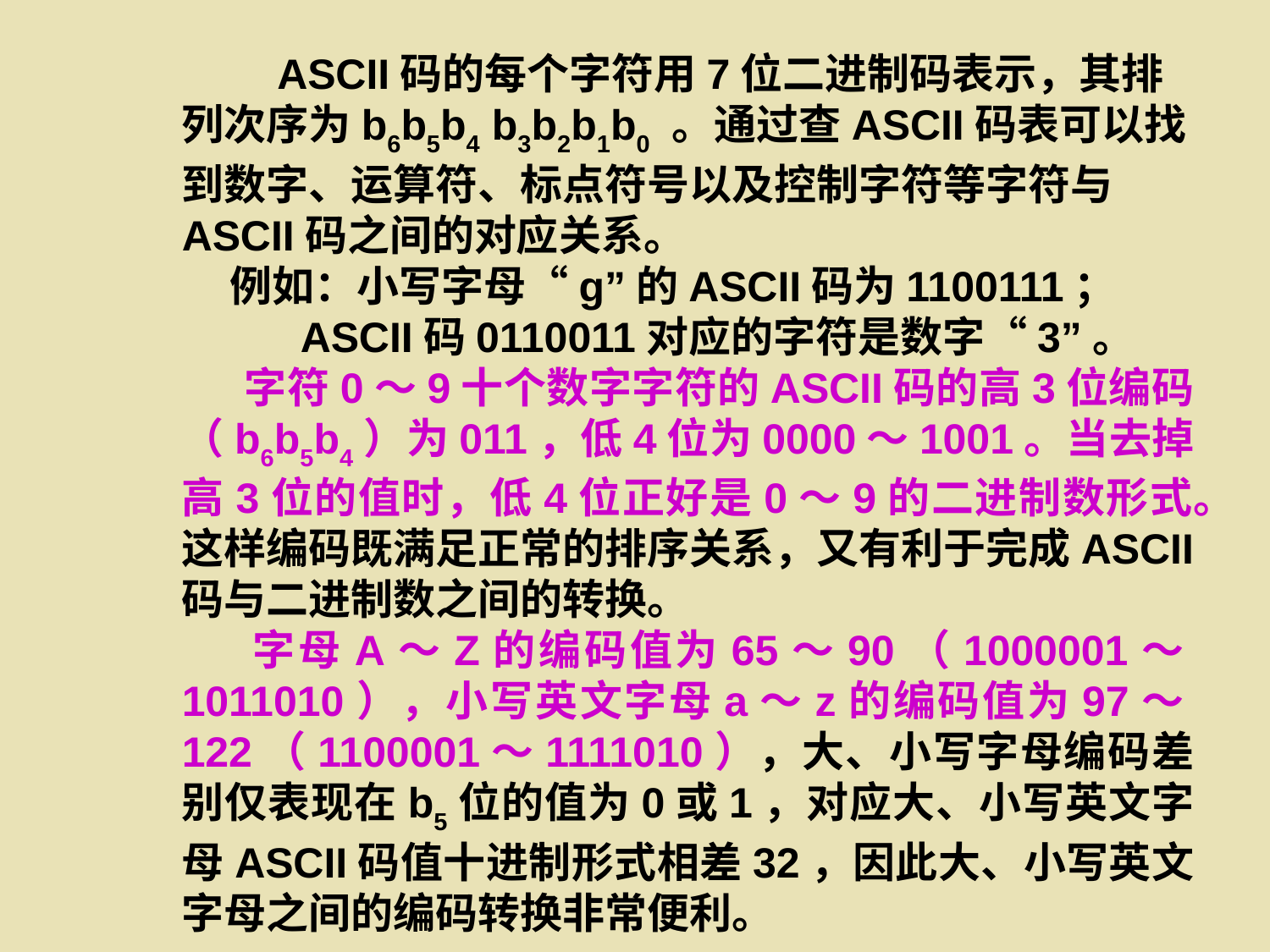

ASCII码的每个字符用7位二进制码表示，其排列次序为b6b5b4 b3b2b1b0 。通过查ASCII码表可以找到数字、运算符、标点符号以及控制字符等字符与ASCII码之间的对应关系。
    例如：小写字母“g”的ASCII码为1100111；
          ASCII码0110011对应的字符是数字“3”。
　  字符0～9十个数字字符的ASCII码的高3位编码（b6b5b4）为011，低4位为0000～1001。当去掉高3位的值时，低4位正好是0～9的二进制数形式。这样编码既满足正常的排序关系，又有利于完成ASCII码与二进制数之间的转换。
　  字母A～Z的编码值为65～90（1000001～1011010），小写英文字母a～z的编码值为97～122（1100001～1111010），大、小写字母编码差别仅表现在b5位的值为0或1，对应大、小写英文字母ASCII码值十进制形式相差32，因此大、小写英文字母之间的编码转换非常便利。